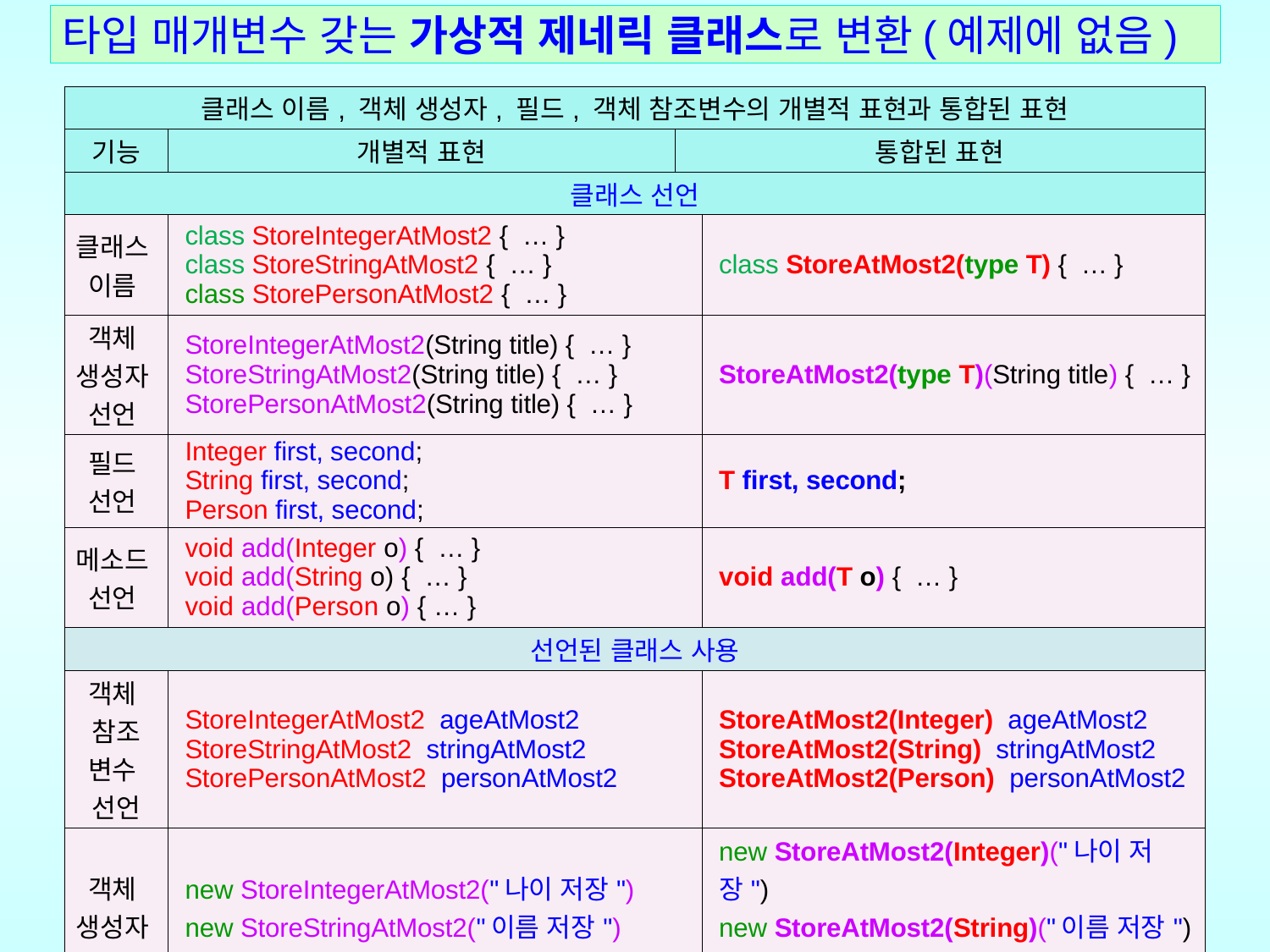

# 타입 매개변수 갖는 가상적 제네릭 클래스로 변환(예제에 없음)
| 클래스 이름, 객체 생성자, 필드, 객체 참조변수의 개별적 표현과 통합된 표현 |  |  |  |
| --- | --- | --- | --- |
| 기능 | 개별적 표현 | 통합된 표현 |  |
| 클래스 선언 |  |  |  |
| 클래스 이름 | class StoreIntegerAtMost2 { … } class StoreStringAtMost2 { … } class StorePersonAtMost2 { … } |  | class StoreAtMost2(type T) { … } |
| 객체 생성자 선언 | StoreIntegerAtMost2(String title) { … } StoreStringAtMost2(String title) { … } StorePersonAtMost2(String title) { … } |  | StoreAtMost2(type T)(String title) { … } |
| 필드 선언 | Integer first, second; String first, second; Person first, second; |  | T first, second; |
| 메소드 선언 | void add(Integer o) { … } void add(String o) { … } void add(Person o) { … } |  | void add(T o) { … } |
| 선언된 클래스 사용 |  |  |  |
| 객체 참조 변수 선언 | StoreIntegerAtMost2 ageAtMost2 StoreStringAtMost2 stringAtMost2 StorePersonAtMost2 personAtMost2 |  | StoreAtMost2(Integer) ageAtMost2 StoreAtMost2(String) stringAtMost2 StoreAtMost2(Person) personAtMost2 |
| 객체 생성자 호출 | new StoreIntegerAtMost2("나이 저장") new StoreStringAtMost2("이름 저장") new StorePersonAtMost2("사람 저장") |  | new StoreAtMost2(Integer)("나이 저장") new StoreAtMost2(String)("이름 저장") new StoreAtMost2(Person)("사람 저장") |